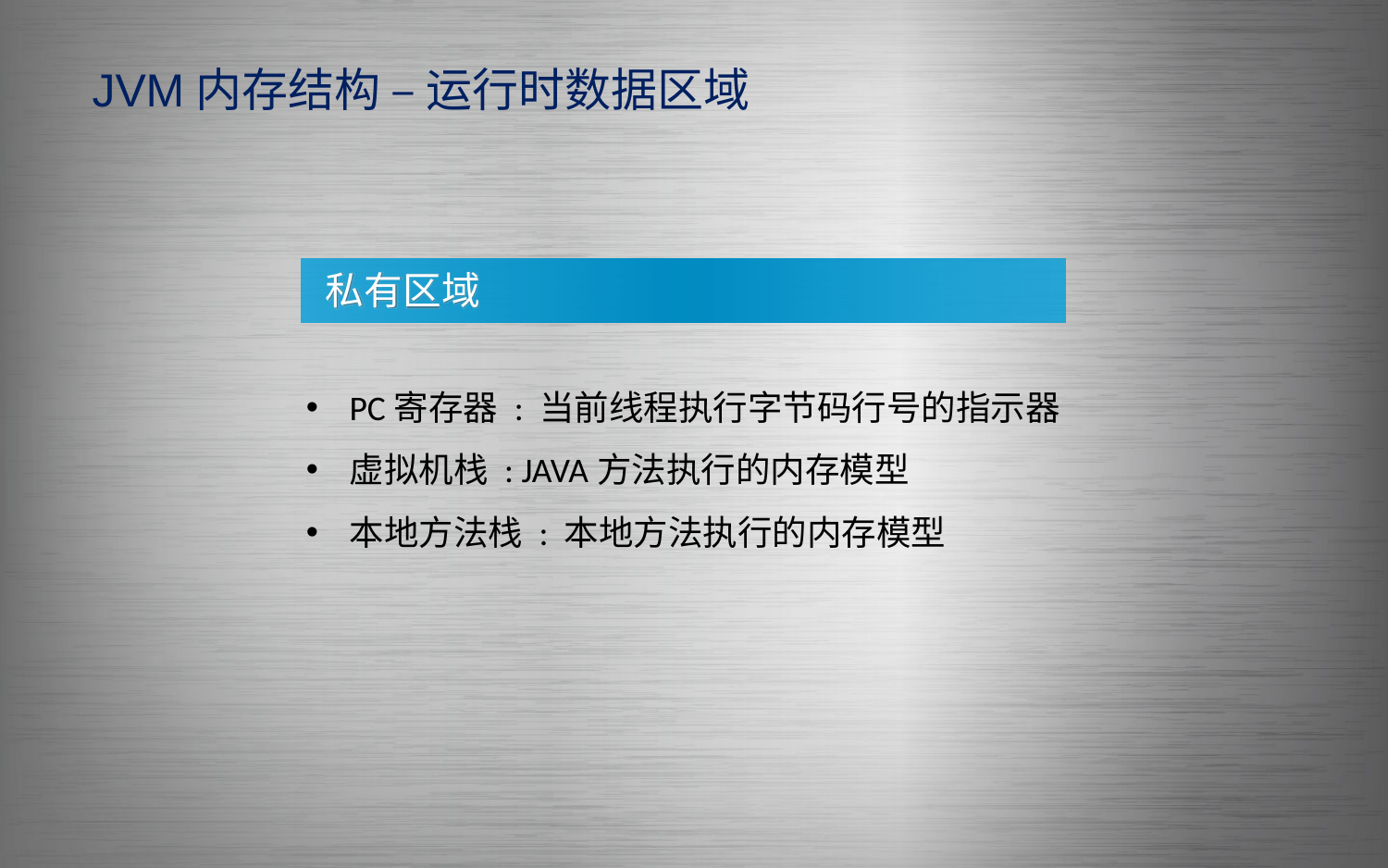

JVM内存结构 – 运行时数据区域

私有区域
PC寄存器 : 当前线程执行字节码行号的指示器
虚拟机栈 : JAVA方法执行的内存模型
本地方法栈 : 本地方法执行的内存模型